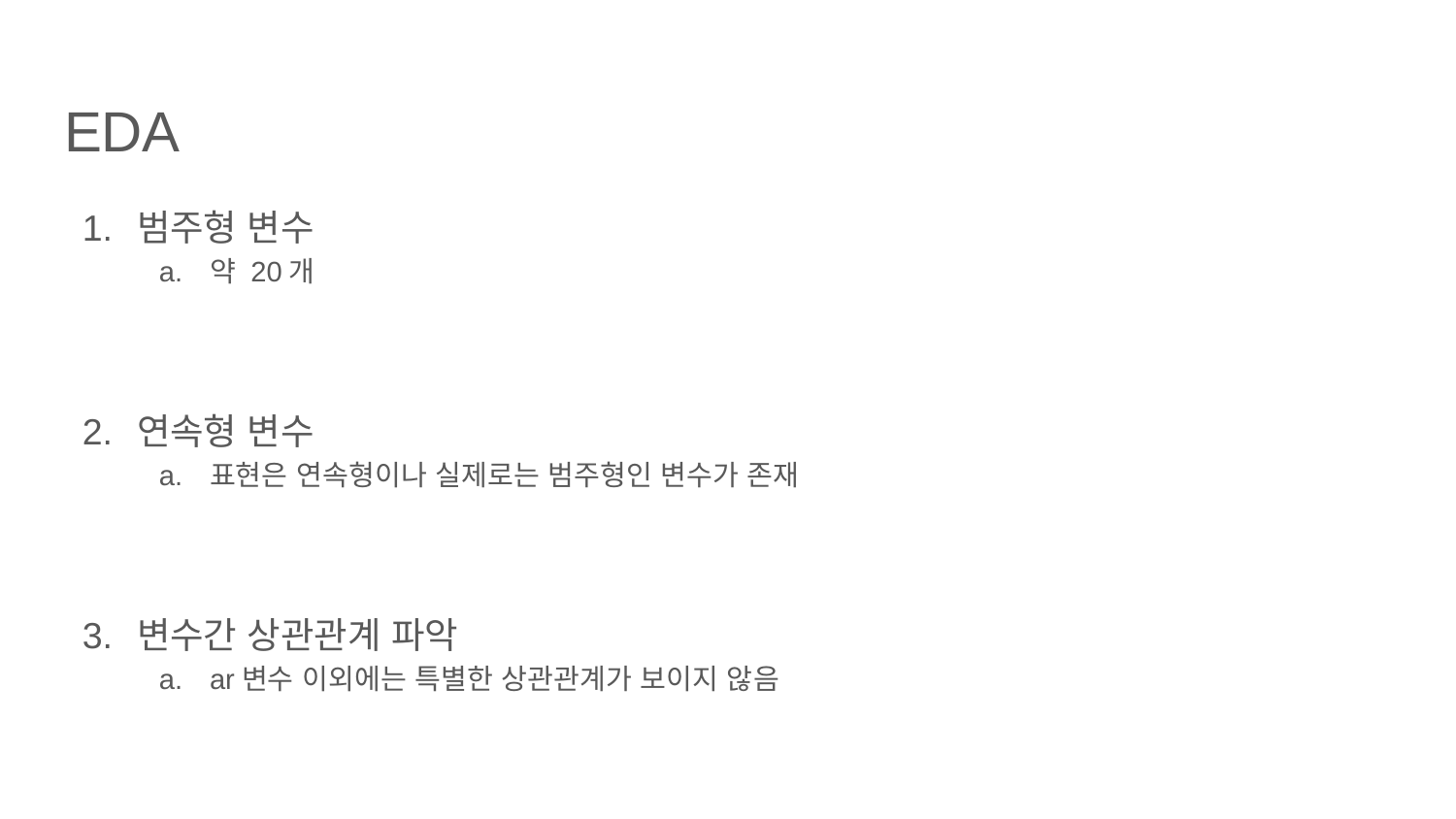

# EDA
범주형 변수
약 20개

연속형 변수
표현은 연속형이나 실제로는 범주형인 변수가 존재

변수간 상관관계 파악
ar변수 이외에는 특별한 상관관계가 보이지 않음